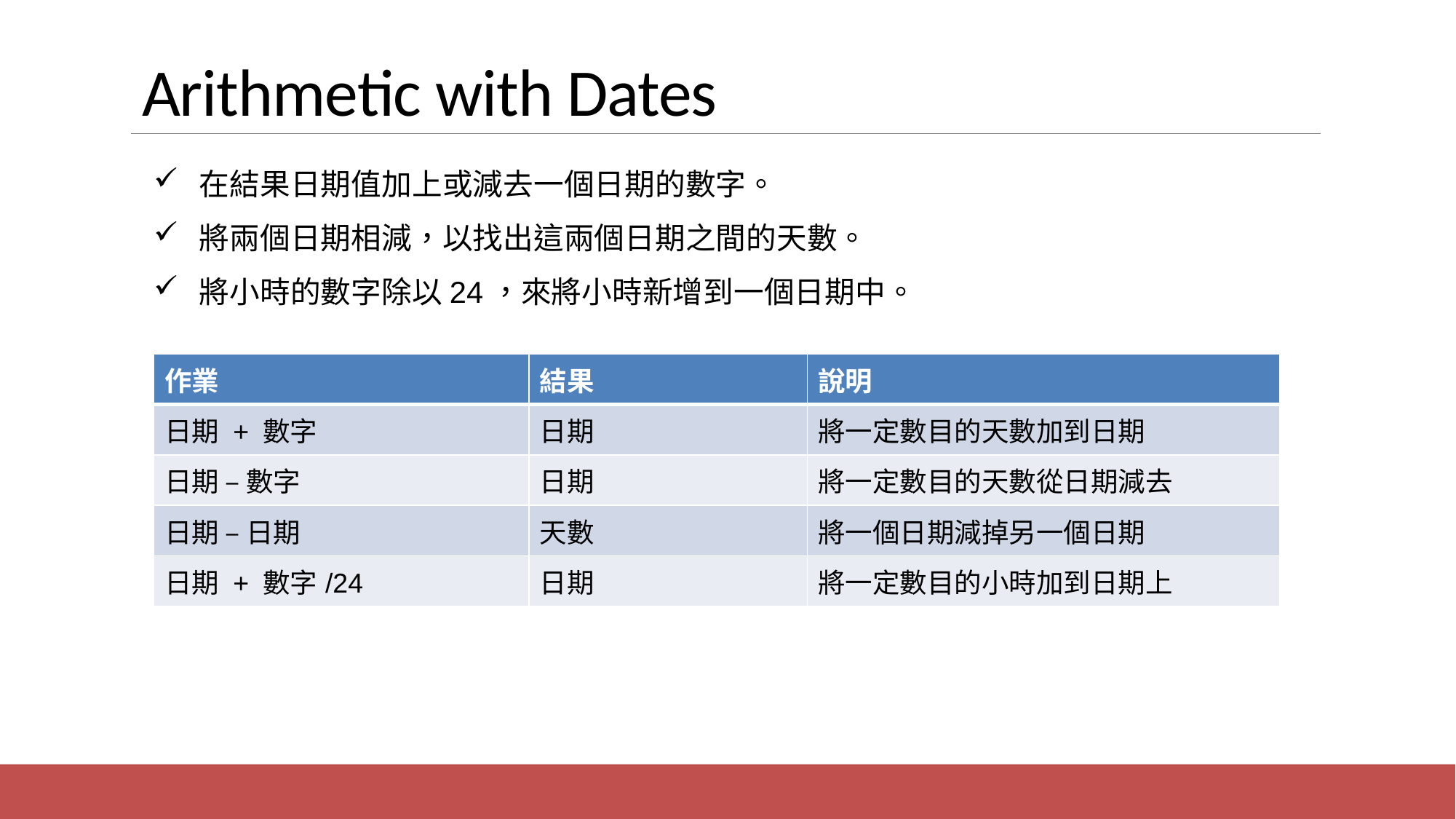

# Arithmetic with Dates
  在結果日期值加上或減去一個日期的數字。
  將兩個日期相減，以找出這兩個日期之間的天數。
  將小時的數字除以24，來將小時新增到一個日期中。
| 作業 | 結果 | 說明 |
| --- | --- | --- |
| 日期 + 數字 | 日期 | 將一定數目的天數加到日期 |
| 日期 – 數字 | 日期 | 將一定數目的天數從日期減去 |
| 日期 – 日期 | 天數 | 將一個日期減掉另一個日期 |
| 日期 + 數字/24 | 日期 | 將一定數目的小時加到日期上 |